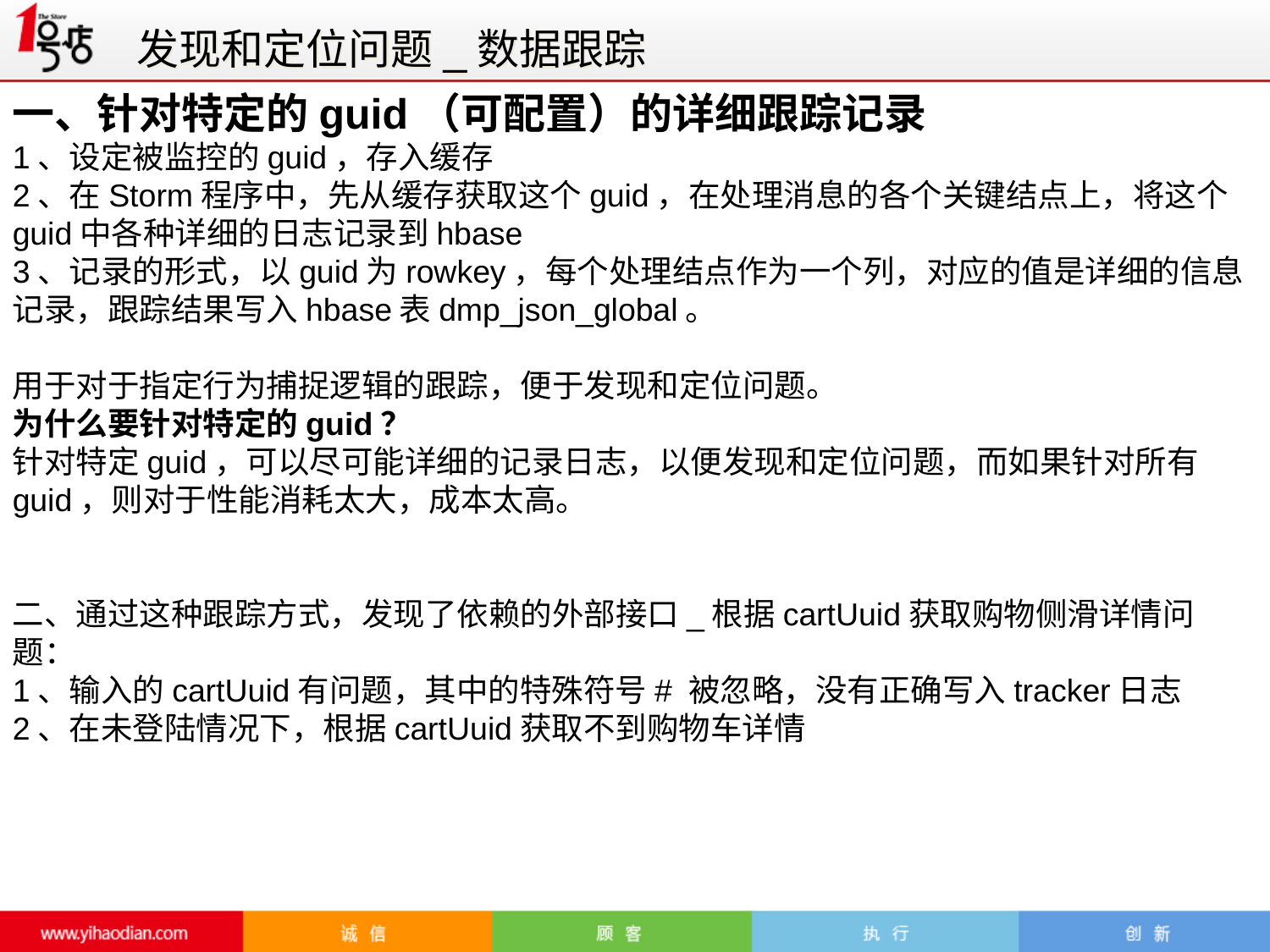

发现和定位问题_数据跟踪
一、针对特定的guid（可配置）的详细跟踪记录
1、设定被监控的guid，存入缓存
2、在Storm程序中，先从缓存获取这个guid，在处理消息的各个关键结点上，将这个guid中各种详细的日志记录到hbase
3、记录的形式，以guid为rowkey，每个处理结点作为一个列，对应的值是详细的信息记录，跟踪结果写入hbase表dmp_json_global。

用于对于指定行为捕捉逻辑的跟踪，便于发现和定位问题。
为什么要针对特定的guid？
针对特定guid，可以尽可能详细的记录日志，以便发现和定位问题，而如果针对所有guid，则对于性能消耗太大，成本太高。

二、通过这种跟踪方式，发现了依赖的外部接口_根据cartUuid获取购物侧滑详情问题：
1、输入的cartUuid有问题，其中的特殊符号# 被忽略，没有正确写入tracker日志
2、在未登陆情况下，根据cartUuid获取不到购物车详情